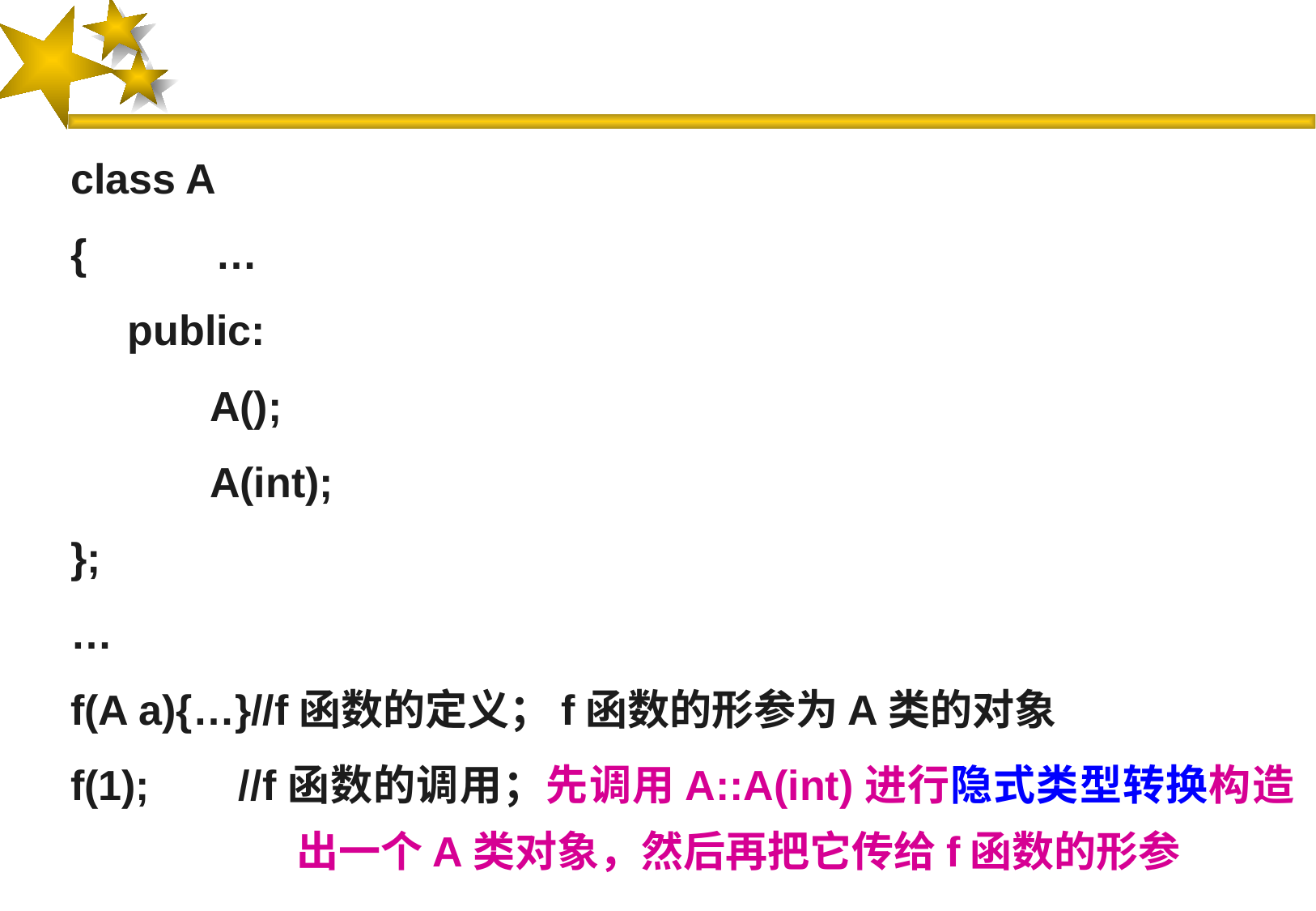

#
class A
{           …
	 public:
	        A();
	        A(int);
};
…
f(A a){…}//f函数的定义；f函数的形参为A类的对象
f(1);       //f函数的调用；先调用A::A(int)进行隐式类型转换构造出一个A类对象，然后再把它传给f函数的形参